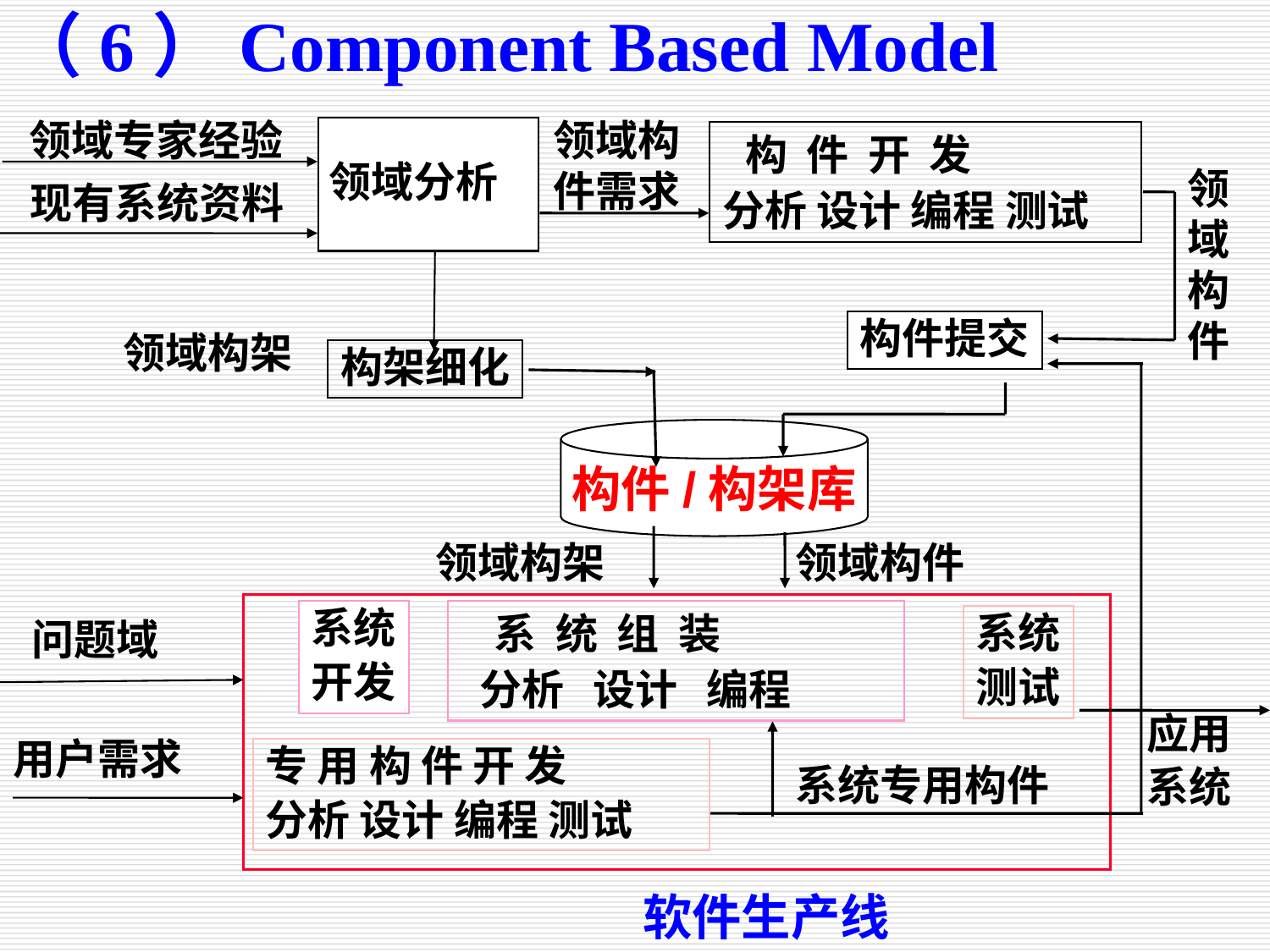

（6）Component Based Model
领域专家经验
领域构
件需求

 构  件  开  发
分析 设计 编程 测试
领域分析
领
域
构
件

现有系统资料

构件提交
领域构架

构架细化

构件/构架库

领域构架
领域构件

系统
开发
  系  统  组  装
 分析   设计   编程
系统
测试
问题域

应用
系统

用户需求
专 用 构 件 开 发
分析 设计 编程 测试
系统专用构件

软件生产线